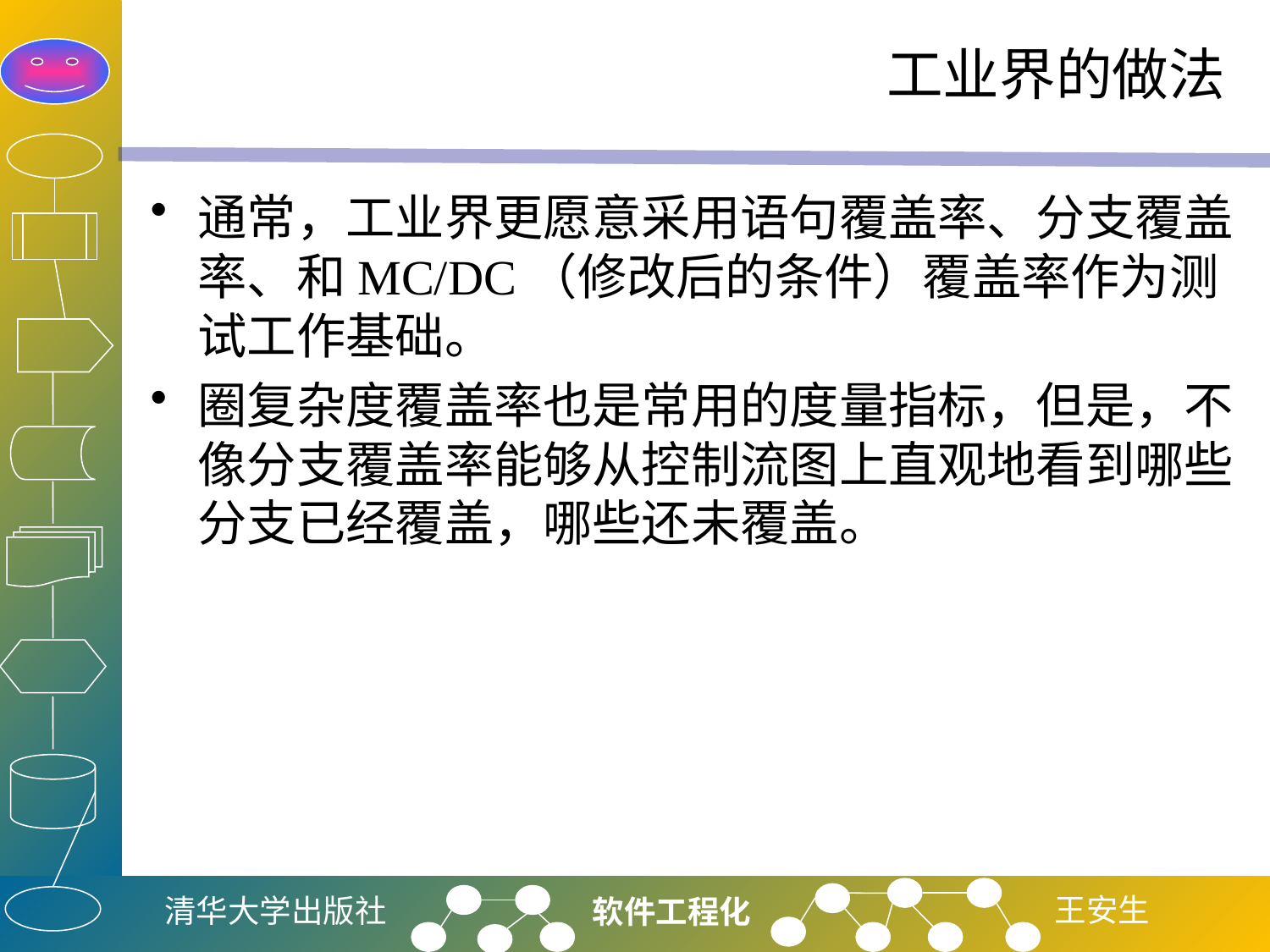

# 工业界的做法
通常，工业界更愿意采用语句覆盖率、分支覆盖率、和MC/DC（修改后的条件）覆盖率作为测试工作基础。
圈复杂度覆盖率也是常用的度量指标，但是，不像分支覆盖率能够从控制流图上直观地看到哪些分支已经覆盖，哪些还未覆盖。